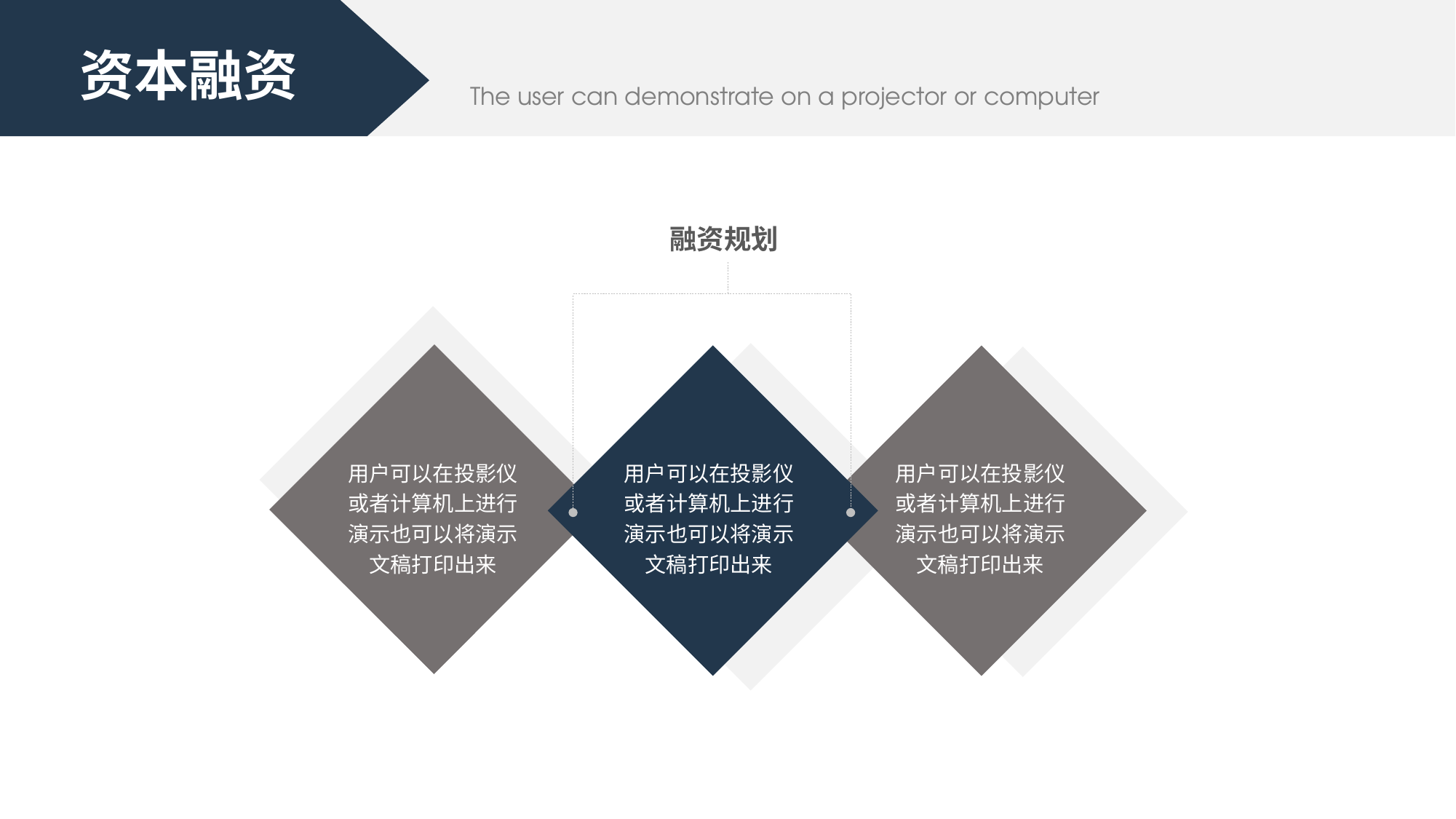

资本融资
The user can demonstrate on a projector or computer
融资规划

用户可以在投影仪或者计算机上进行演示也可以将演示文稿打印出来
用户可以在投影仪或者计算机上进行演示也可以将演示文稿打印出来
用户可以在投影仪或者计算机上进行演示也可以将演示文稿打印出来